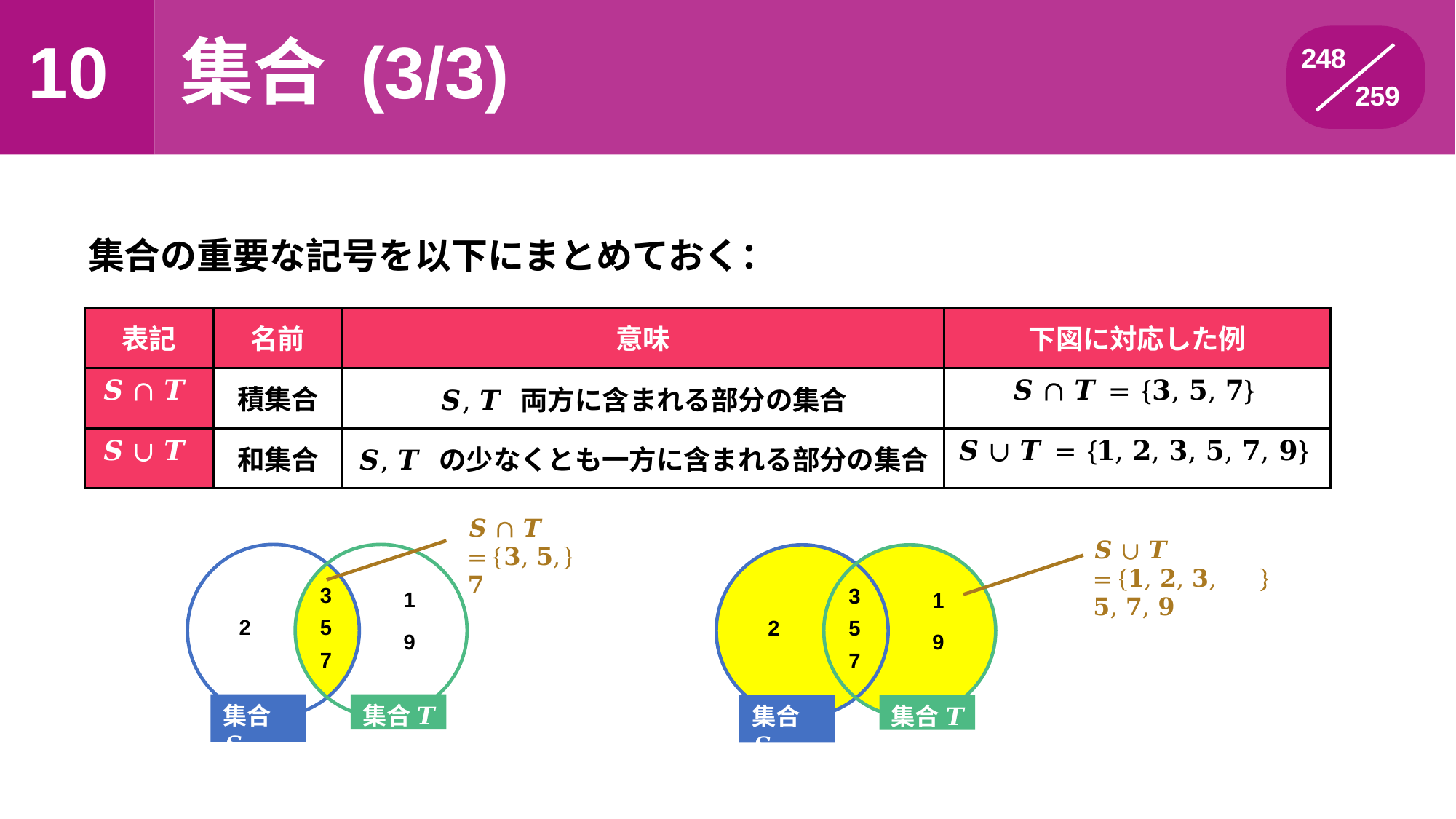

# 10	集合 (3/3)
248
259
集合の重要な記号を以下にまとめておく：
| 表記 | 名前 | 意味 | 下図に対応した例 |
| --- | --- | --- | --- |
| 𝑺 ∩ 𝑻 | 積集合 | 𝑺, 𝑻 両方に含まれる部分の集合 | 𝑺 ∩ 𝑻 = {𝟑, 𝟓, 𝟕} |
| 𝑺 ∪ 𝑻 | 和集合 | 𝑺, 𝑻 の少なくとも一方に含まれる部分の集合 | 𝑺 ∪ 𝑻 = {𝟏, 𝟐, 𝟑, 𝟓, 𝟕, 𝟗} |
𝑺 ∩ 𝑻
=	𝟑, 𝟓, 𝟕
𝑺 ∪ 𝑻
=	𝟏, 𝟐, 𝟑, 𝟓, 𝟕, 𝟗

3
5
7
3
5
7
1
9
1
9
2
2
集合 𝑻
集合 𝑻
集合 𝑺
集合 𝑺